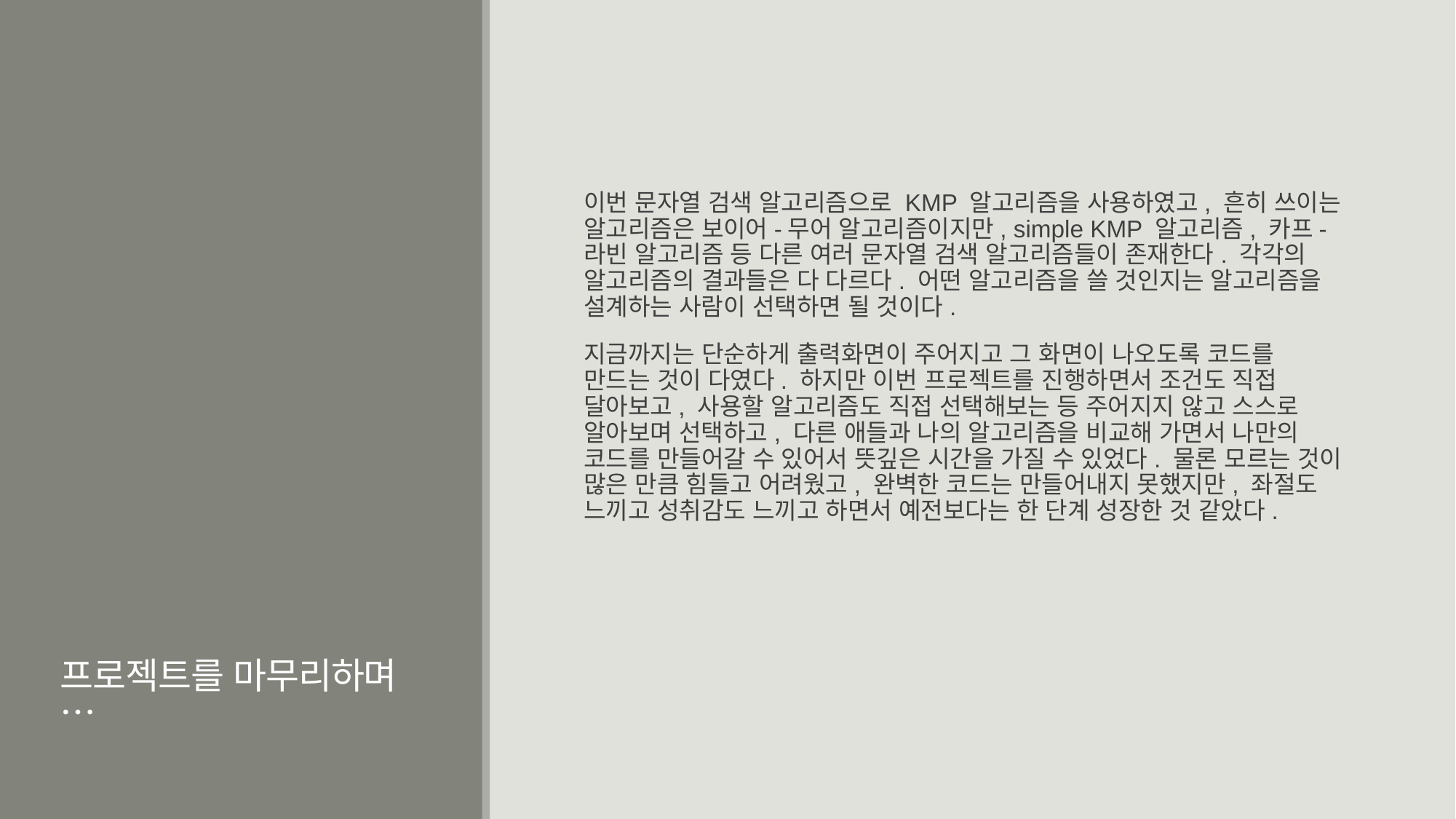

# 프로젝트를 마무리하며…

이번 문자열 검색 알고리즘으로 KMP 알고리즘을 사용하였고, 흔히 쓰이는 알고리즘은 보이어-무어 알고리즘이지만, simple KMP 알고리즘, 카프-라빈 알고리즘 등 다른 여러 문자열 검색 알고리즘들이 존재한다. 각각의 알고리즘의 결과들은 다 다르다. 어떤 알고리즘을 쓸 것인지는 알고리즘을 설계하는 사람이 선택하면 될 것이다.
지금까지는 단순하게 출력화면이 주어지고 그 화면이 나오도록 코드를 만드는 것이 다였다. 하지만 이번 프로젝트를 진행하면서 조건도 직접 달아보고, 사용할 알고리즘도 직접 선택해보는 등 주어지지 않고 스스로 알아보며 선택하고, 다른 애들과 나의 알고리즘을 비교해 가면서 나만의 코드를 만들어갈 수 있어서 뜻깊은 시간을 가질 수 있었다. 물론 모르는 것이 많은 만큼 힘들고 어려웠고, 완벽한 코드는 만들어내지 못했지만, 좌절도 느끼고 성취감도 느끼고 하면서 예전보다는 한 단계 성장한 것 같았다.